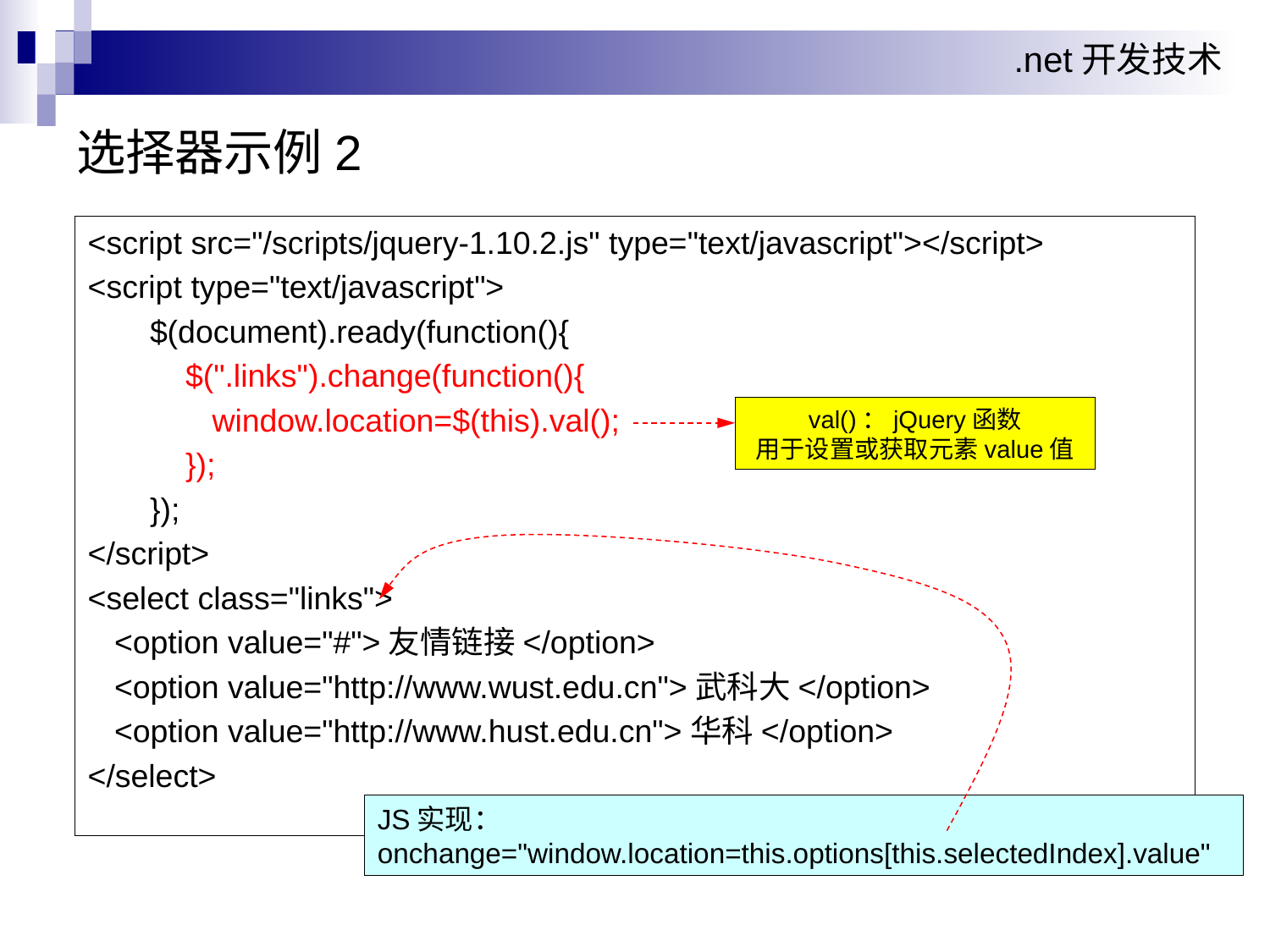

# 选择器示例2
<script src="/scripts/jquery-1.10.2.js" type="text/javascript"></script>
<script type="text/javascript">
       $(document).ready(function(){
           $(".links").change(function(){
              window.location=$(this).val();
           });
       });
</script>
<select class="links">
   <option value="#">友情链接</option>
   <option value="http://www.wust.edu.cn">武科大</option>
   <option value="http://www.hust.edu.cn">华科</option>
</select>
val()：jQuery函数
用于设置或获取元素value值

JS实现：
onchange="window.location=this.options[this.selectedIndex].value"